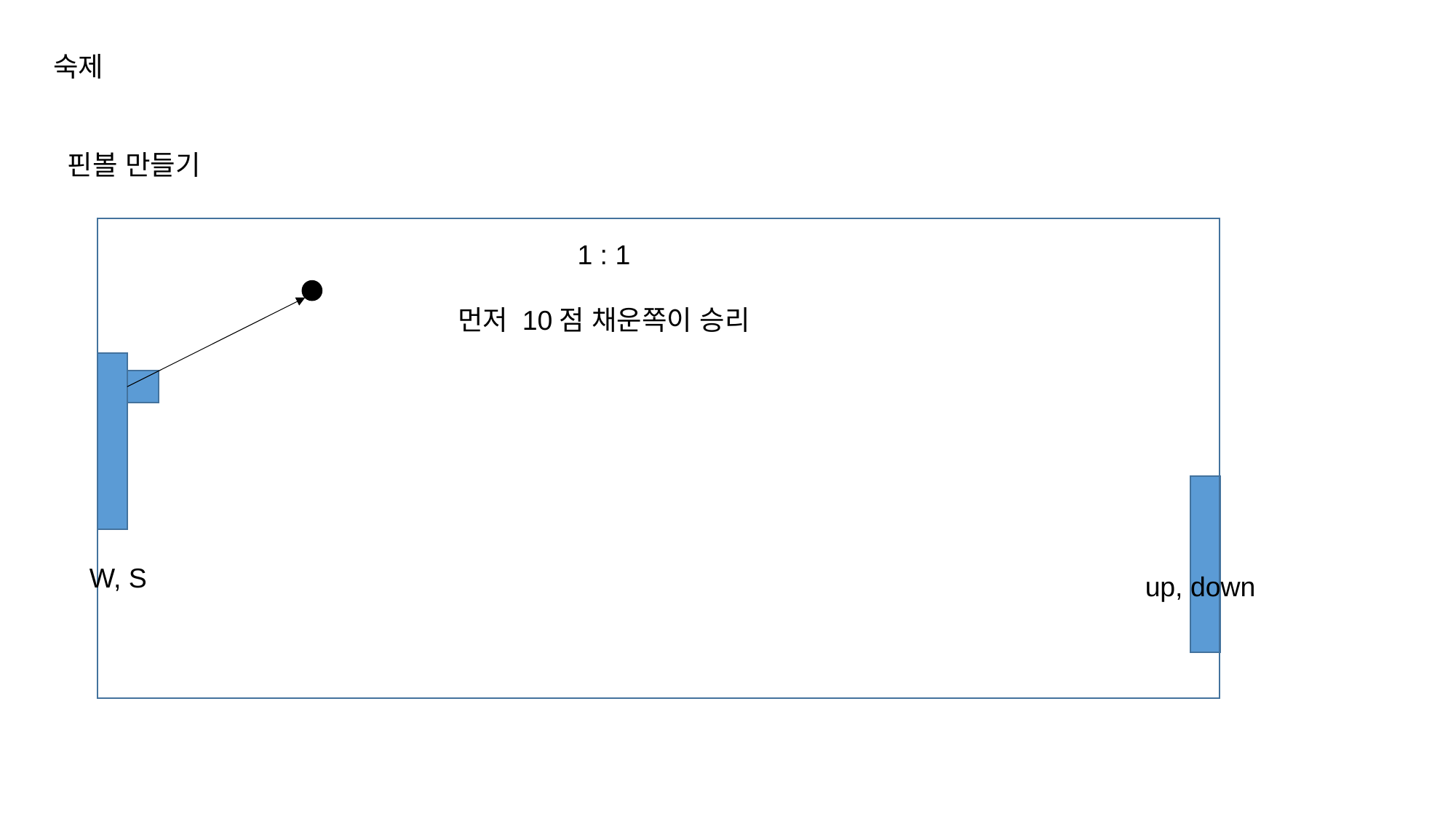

숙제

 핀볼 만들기

1 : 1

먼저 10점 채운쪽이 승리

W, S
up, down